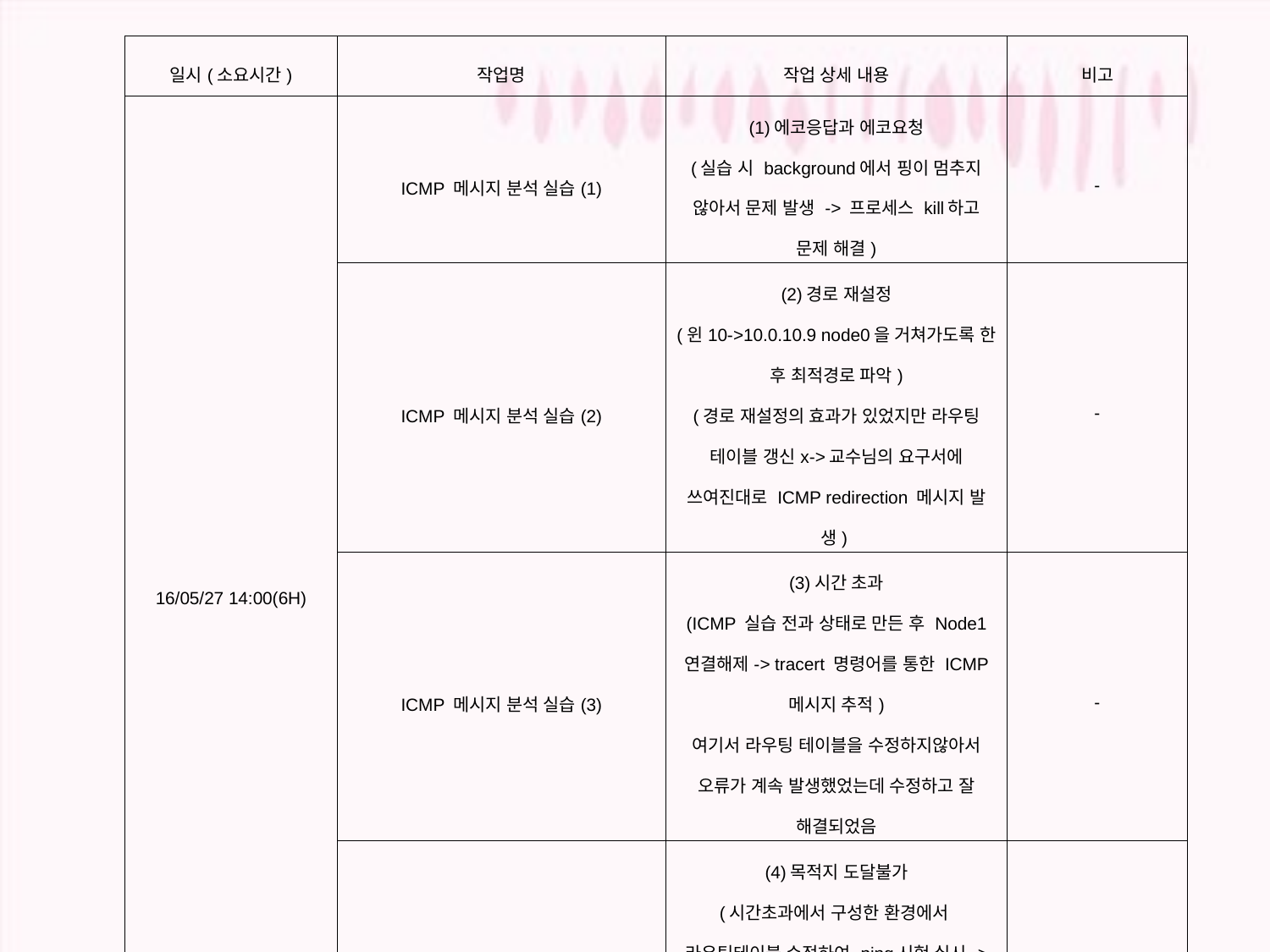

| 일시(소요시간) | 작업명 | 작업 상세 내용 | 비고 |
| --- | --- | --- | --- |
| 16/05/27 14:00(6H) | ICMP 메시지 분석 실습(1) | (1)에코응답과 에코요청 (실습 시 background에서 핑이 멈추지 않아서 문제 발생 -> 프로세스 kill하고 문제 해결) | - |
|  | ICMP 메시지 분석 실습(2) | (2)경로 재설정 (윈10->10.0.10.9 node0을 거쳐가도록 한 후 최적경로 파악) (경로 재설정의 효과가 있었지만 라우팅 테이블 갱신x->교수님의 요구서에 쓰여진대로 ICMP redirection 메시지 발생) | - |
|  | ICMP 메시지 분석 실습(3) | (3)시간 초과 (ICMP 실습 전과 상태로 만든 후 Node1 연결해제-> tracert 명령어를 통한 ICMP 메시지 추적) 여기서 라우팅 테이블을 수정하지않아서 오류가 계속 발생했었는데 수정하고 잘 해결되었음 | - |
|  | ICMP 메시지 분석 실습(4) | (4)목적지 도달불가 (시간초과에서 구성한 환경에서 라우팅테이블 수정하여 ping시험 실시-> ICMP 메시지 결과 목적지 도달 불가의 메시지 확인->포트에 도달할 수 없어 요청 만료->도달 불가) | - |